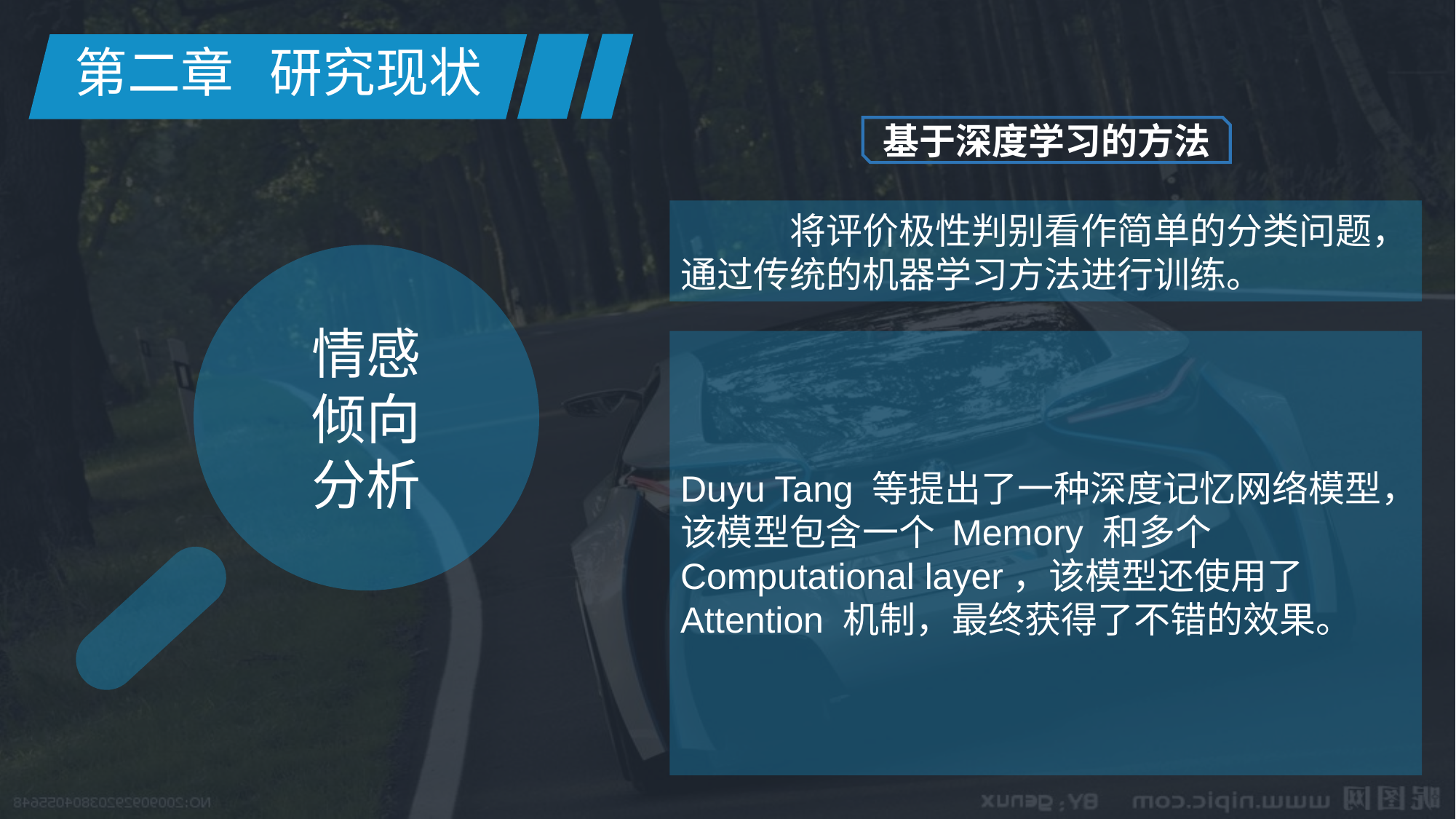

第二章   研究现状

基于深度学习的方法
	将评价极性判别看作简单的分类问题，通过传统的机器学习方法进行训练。
情感
倾向
分析

Duyu Tang 等提出了一种深度记忆网络模型，该模型包含一个 Memory 和多个 Computational layer，该模型还使用了 Attention 机制，最终获得了不错的效果。